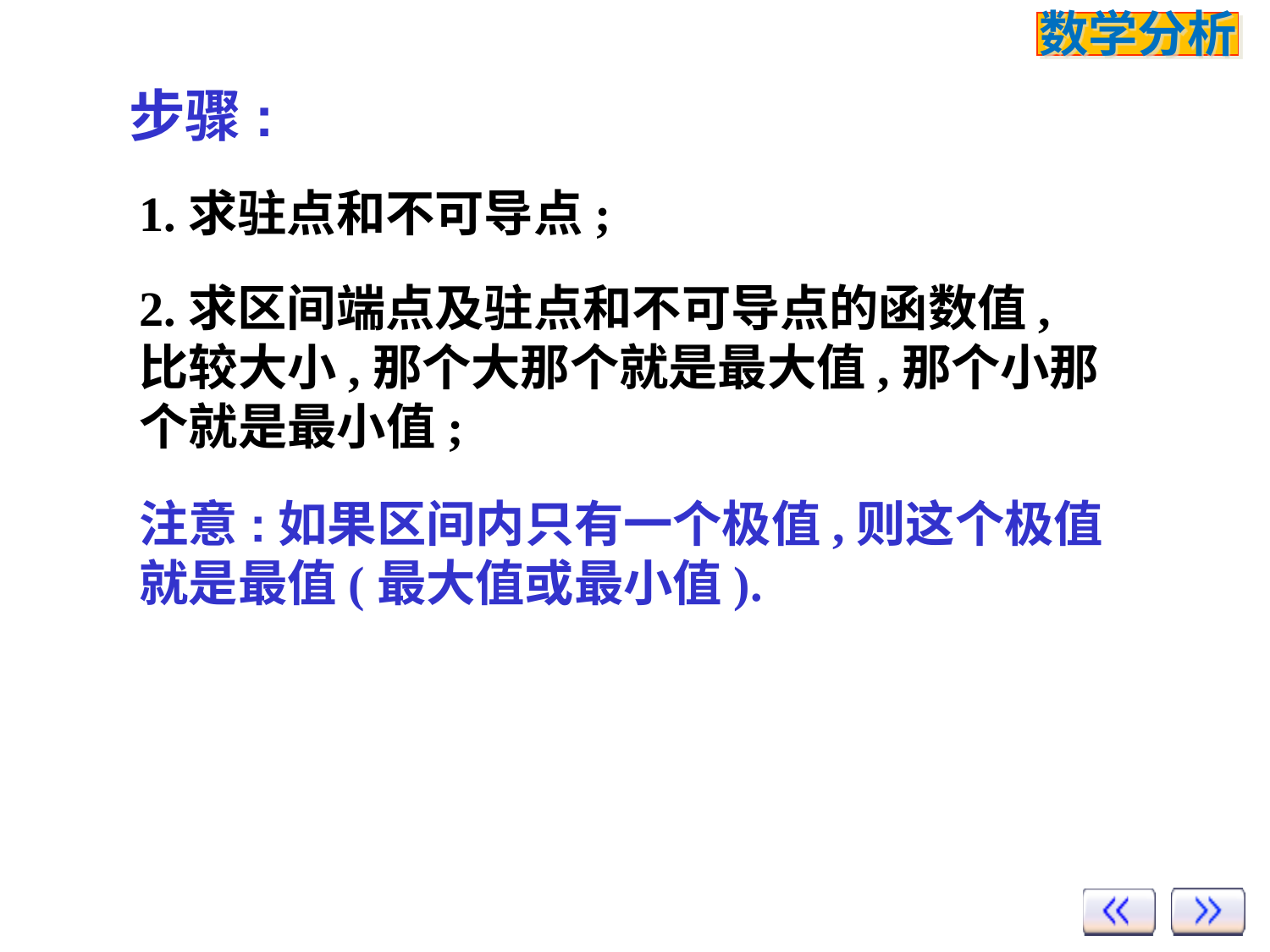

步骤:
1.求驻点和不可导点;
2.求区间端点及驻点和不可导点的函数值,比较大小,那个大那个就是最大值,那个小那个就是最小值;
注意:如果区间内只有一个极值,则这个极值就是最值(最大值或最小值).